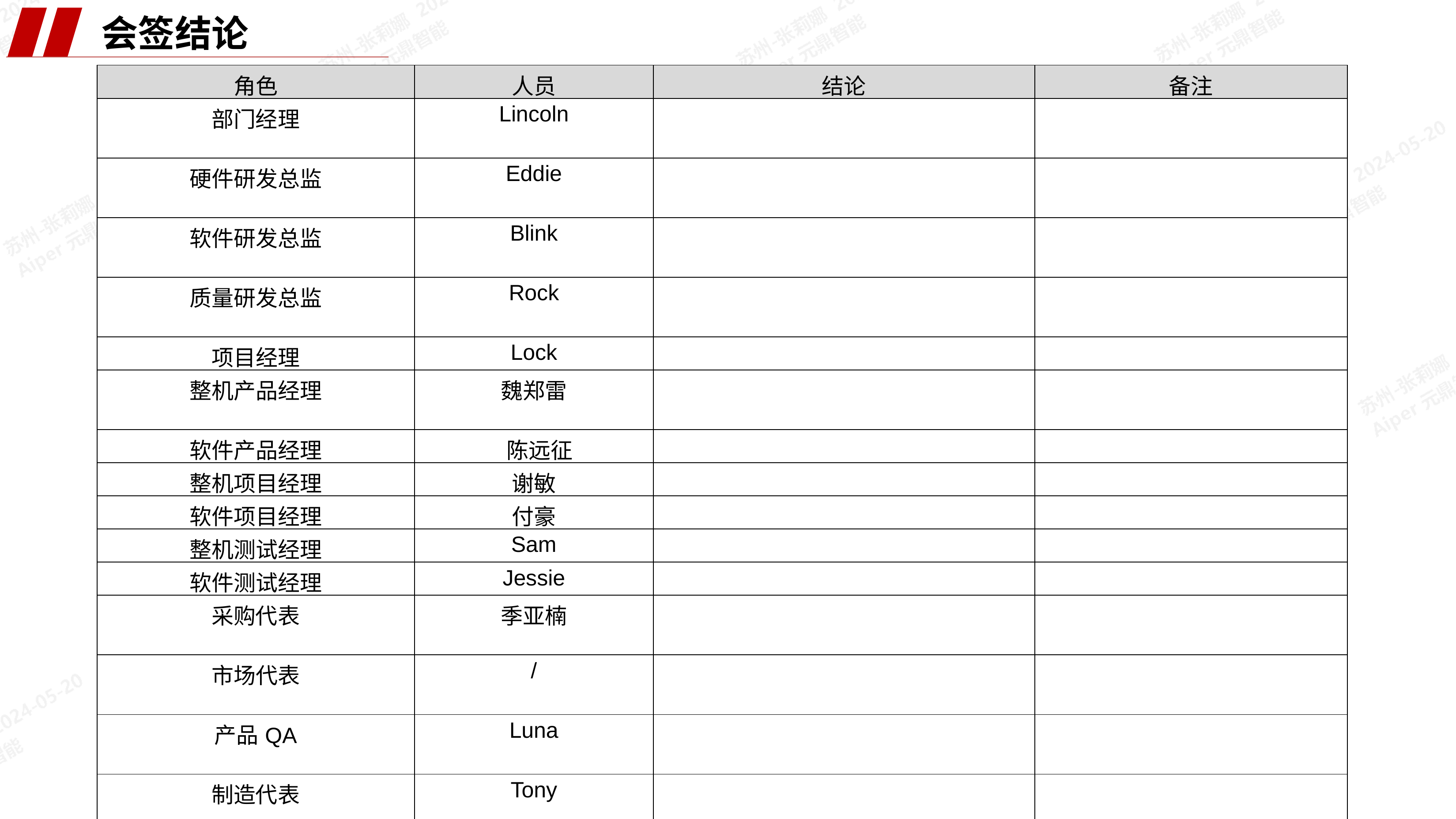

会签结论
| 角色 | 人员 | 结论 | 备注 |
| --- | --- | --- | --- |
| 部门经理 | Lincoln |  |  |
| 硬件研发总监 | Eddie |  |  |
| 软件研发总监 | Blink |  |  |
| 质量研发总监 | Rock |  |  |
| 项目经理 | Lock |  |  |
| 整机产品经理 | 魏郑雷 |  |  |
| 软件产品经理 | 陈远征 |  |  |
| 整机项目经理 | 谢敏 |  |  |
| 软件项目经理 | 付豪 |  |  |
| 整机测试经理 | Sam |  |  |
| 软件测试经理 | Jessie |  |  |
| 采购代表 | 季亚楠 |  |  |
| 市场代表 | / |  |  |
| 产品QA | Luna |  |  |
| 制造代表 | Tony |  |  |